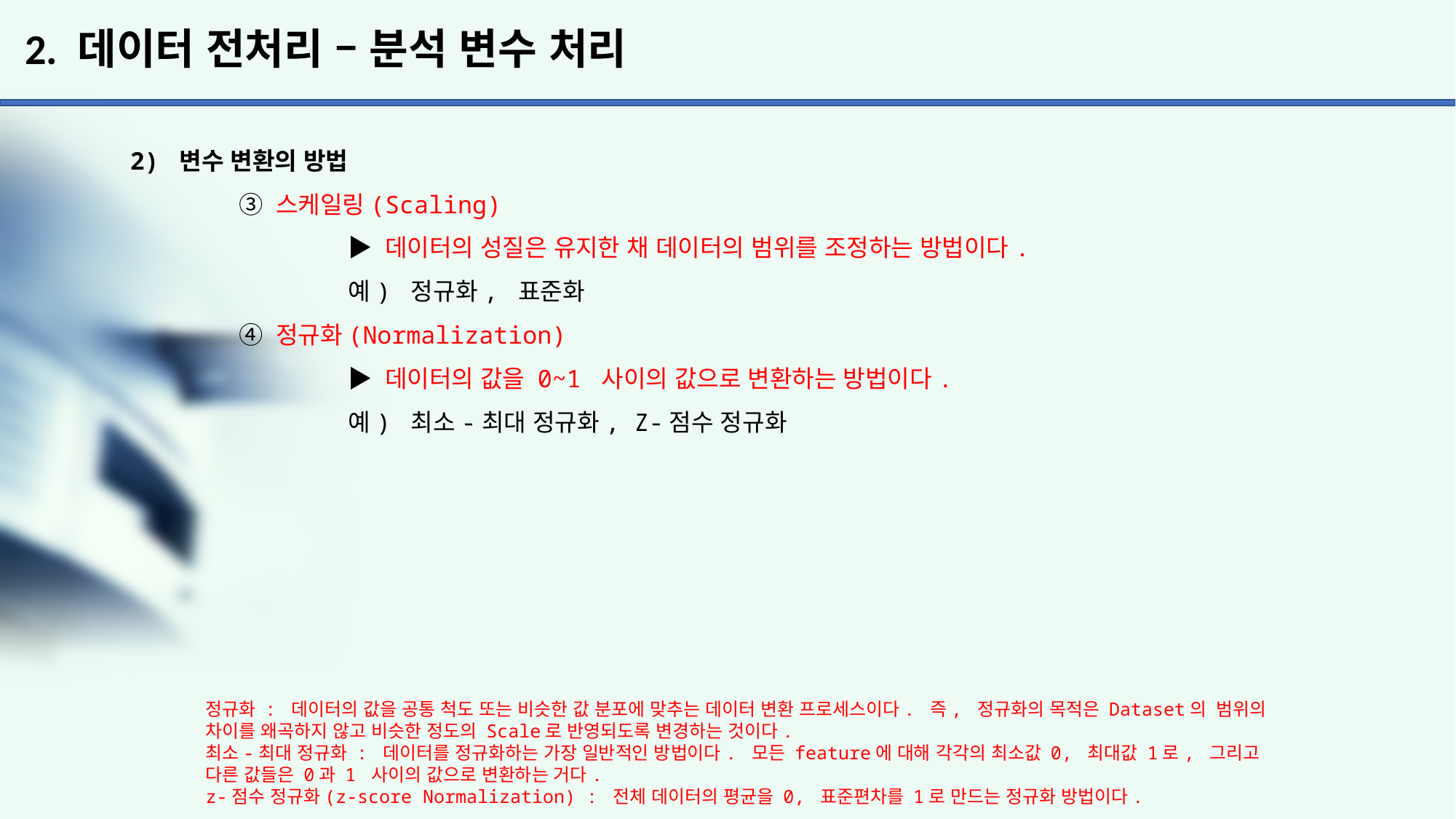

# 2. 데이터 전처리 – 분석 변수 처리
2) 변수 변환의 방법
	③ 스케일링(Scaling)
		▶ 데이터의 성질은 유지한 채 데이터의 범위를 조정하는 방법이다.
		예) 정규화, 표준화
	④ 정규화(Normalization)
		▶ 데이터의 값을 0~1 사이의 값으로 변환하는 방법이다.
		예) 최소-최대 정규화, Z-점수 정규화
정규화 : 데이터의 값을 공통 척도 또는 비슷한 값 분포에 맞추는 데이터 변환 프로세스이다. 즉, 정규화의 목적은 Dataset의  범위의 차이를 왜곡하지 않고 비슷한 정도의 Scale로 반영되도록 변경하는 것이다.
최소-최대 정규화 : 데이터를 정규화하는 가장 일반적인 방법이다. 모든 feature에 대해 각각의 최소값 0, 최대값 1로, 그리고 다른 값들은 0과 1 사이의 값으로 변환하는 거다.
z-점수 정규화(z-score Normalization) : 전체 데이터의 평균을 0, 표준편차를 1로 만드는 정규화 방법이다.